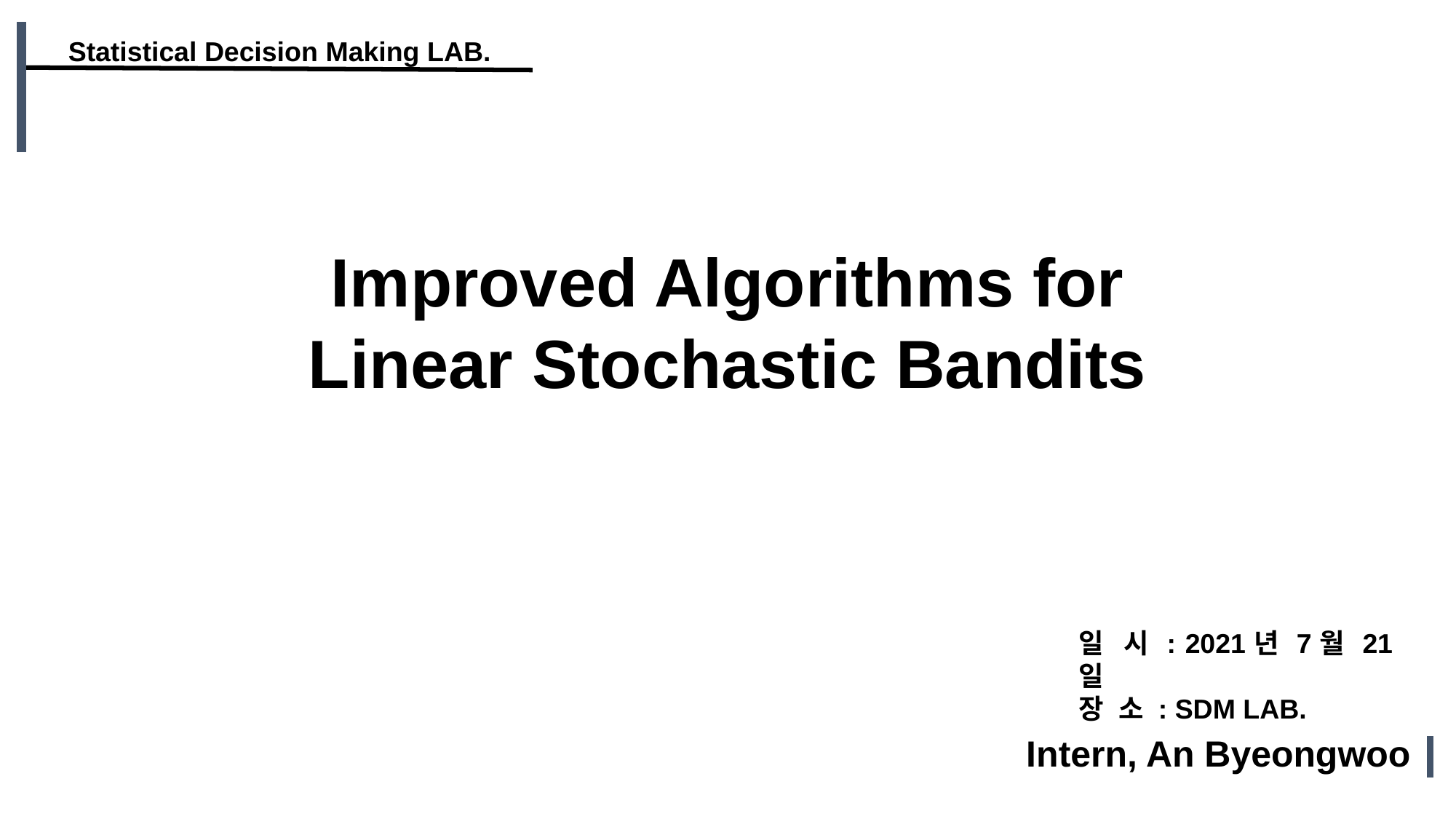

Statistical Decision Making LAB.
Improved Algorithms for Linear Stochastic Bandits
일  시 : 2021년 7월 21일
장  소 : SDM LAB.
Intern, An Byeongwoo